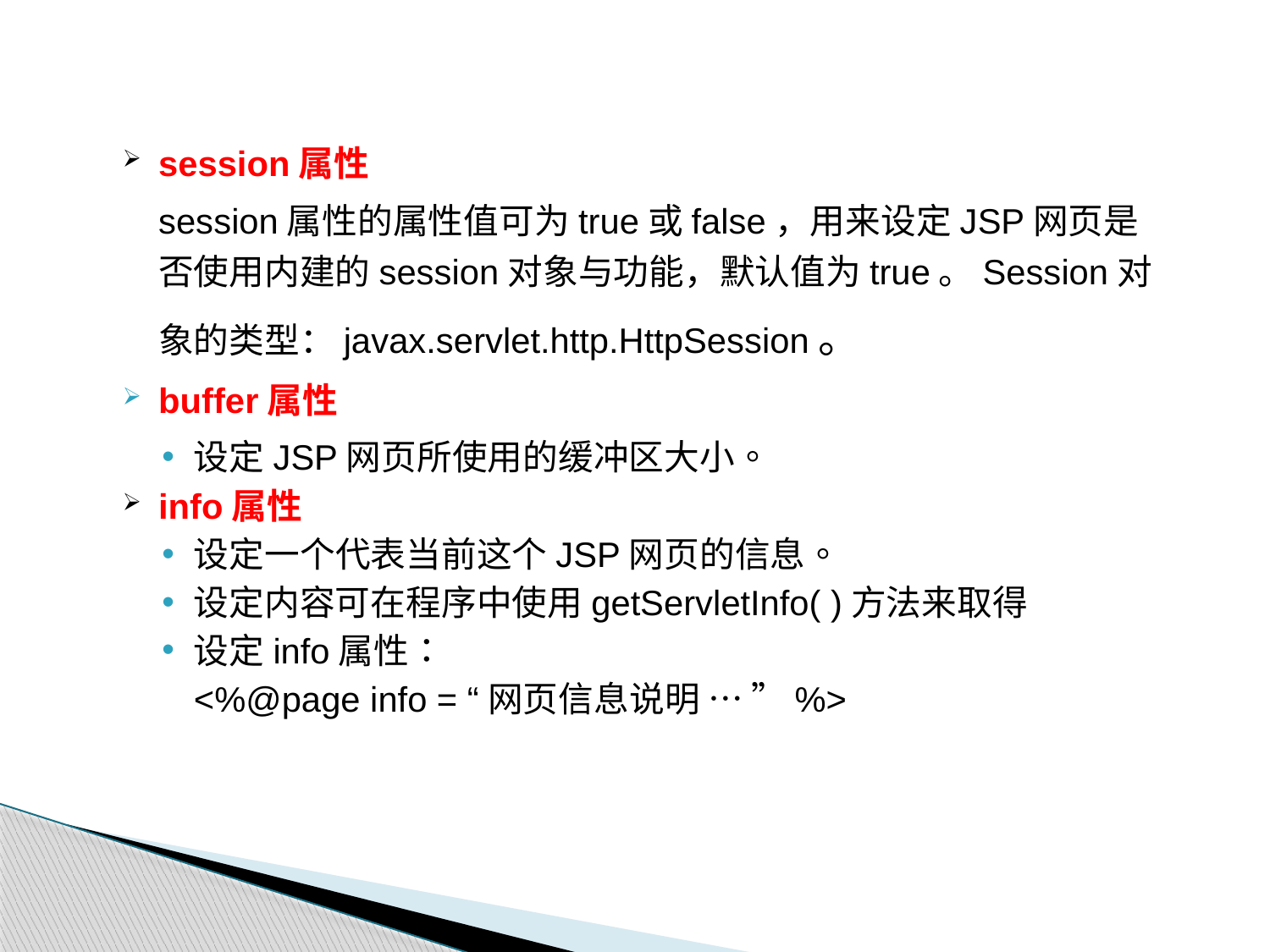

session属性
	session属性的属性值可为true或false，用来设定JSP网页是否使用内建的session对象与功能，默认值为true。Session对象的类型：javax.servlet.http.HttpSession。
buffer属性
设定JSP网页所使用的缓冲区大小。
info属性
设定一个代表当前这个JSP网页的信息。
设定内容可在程序中使用getServletInfo( )方法来取得
设定info属性：
	<%@page info = “网页信息说明 … ”%>